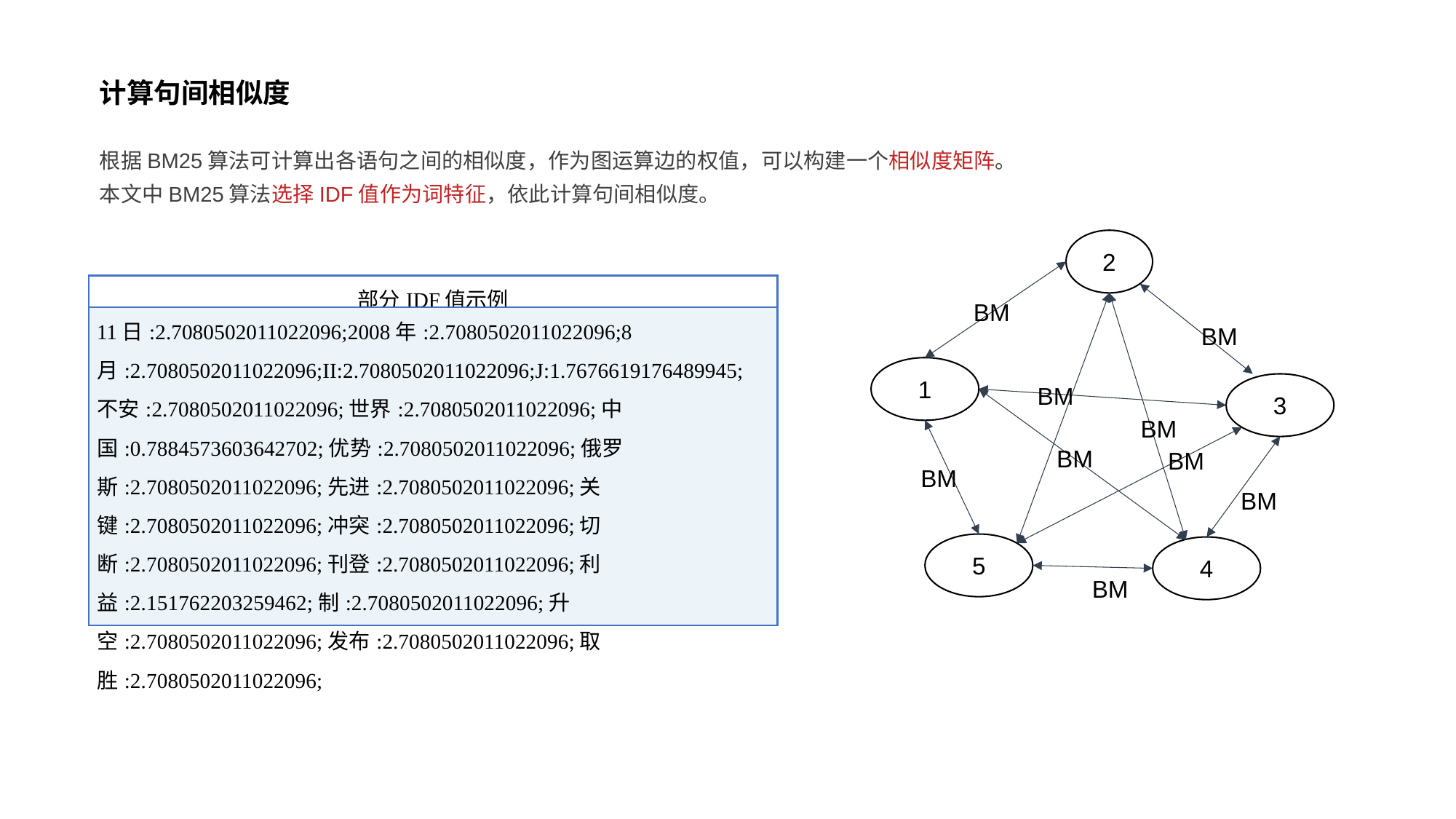

计算句间相似度
根据BM25算法可计算出各语句之间的相似度，作为图运算边的权值，可以构建一个相似度矩阵。
本文中BM25算法选择IDF值作为词特征，依此计算句间相似度。
2
BM
BM
1
3
BM
BM
BM
BM
BM
BM
5
4
BM
| 部分IDF值示例 |
| --- |
| 11日:2.7080502011022096;2008年:2.7080502011022096;8月:2.7080502011022096;II:2.7080502011022096;J:1.7676619176489945;不安:2.7080502011022096;世界:2.7080502011022096;中国:0.7884573603642702;优势:2.7080502011022096;俄罗斯:2.7080502011022096;先进:2.7080502011022096;关键:2.7080502011022096;冲突:2.7080502011022096;切断:2.7080502011022096;刊登:2.7080502011022096;利益:2.151762203259462;制:2.7080502011022096;升空:2.7080502011022096;发布:2.7080502011022096;取胜:2.7080502011022096; |